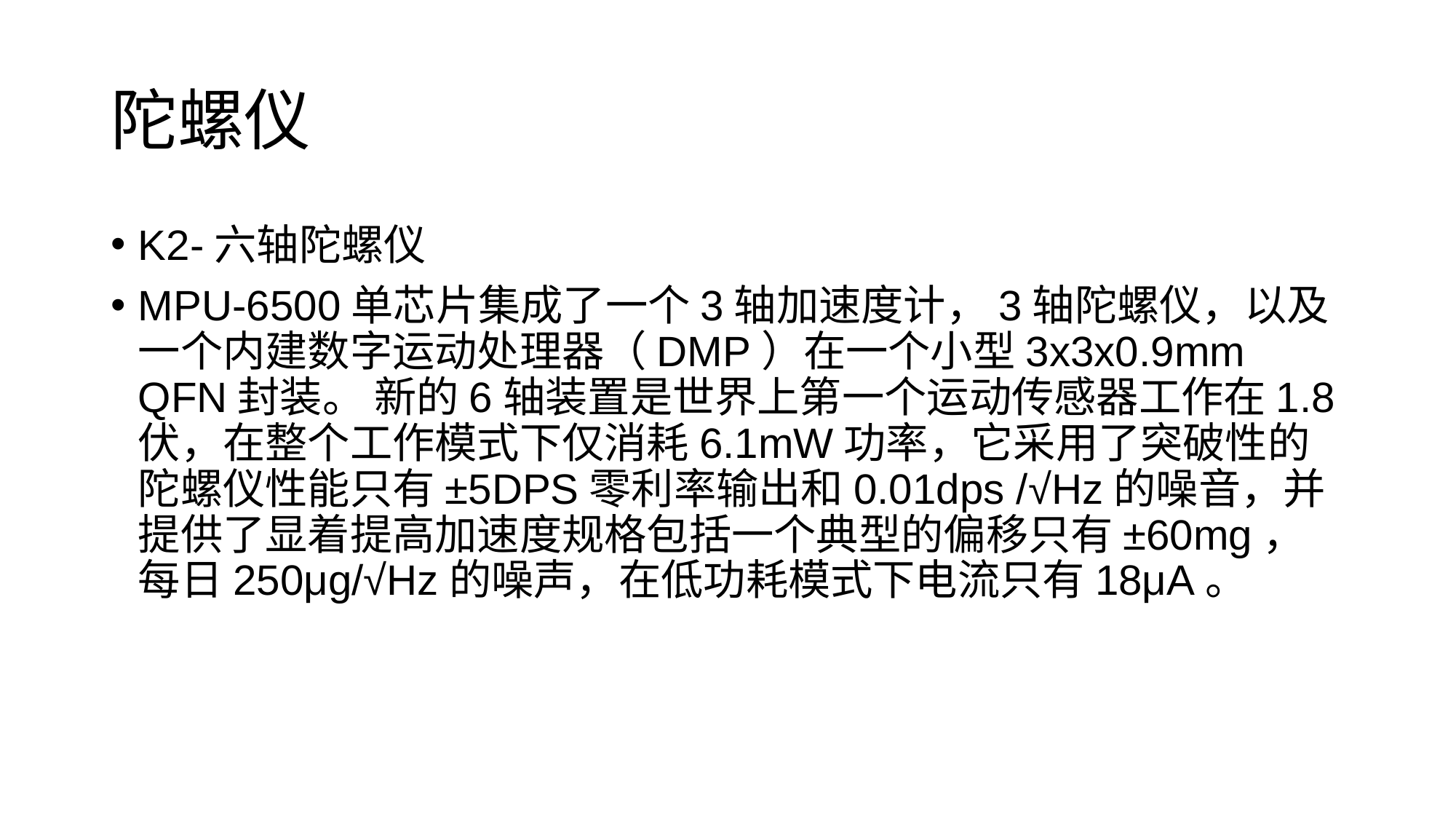

# 陀螺仪
K2-六轴陀螺仪
MPU-6500单芯片集成了一个3轴加速度计，3轴陀螺仪，以及一个内建数字运动处理器（DMP）在一个小型3x3x0.9mm QFN封装。 新的6轴装置是世界上第一个运动传感器工作在1.8伏，在整个工作模式下仅消耗6.1mW功率，它采用了突破性的陀螺仪性能只有±5DPS零利率输出和0.01dps /√Hz的噪音，并提供了显着提高加速度规格包括一个典型的偏移只有±60mg，每日250μg/√Hz的噪声，在低功耗模式下电流只有18μA。